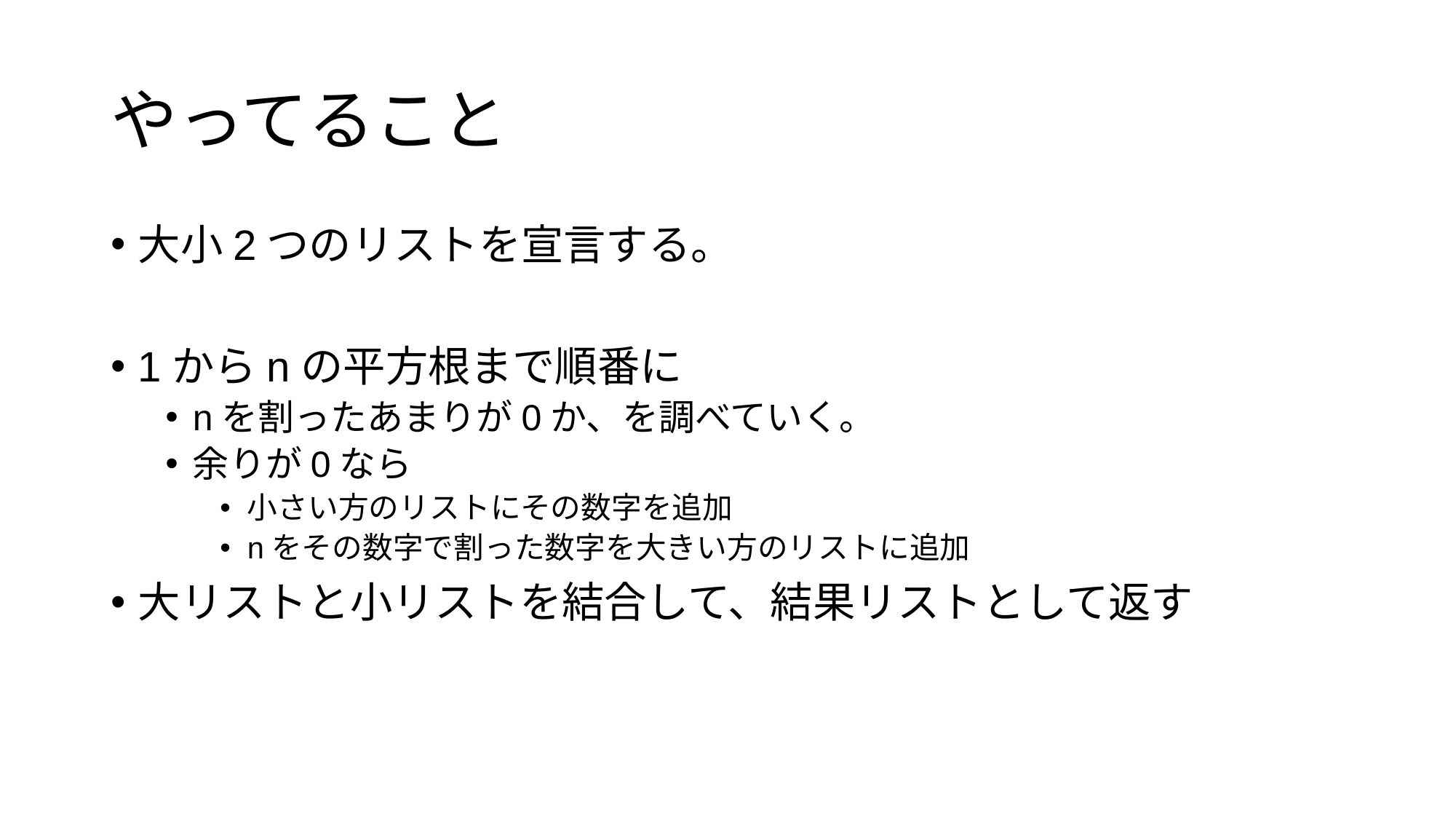

# やってること
大小2つのリストを宣言する。

1からnの平方根まで順番に
nを割ったあまりが0か、を調べていく。
余りが0なら
小さい方のリストにその数字を追加
nをその数字で割った数字を大きい方のリストに追加
大リストと小リストを結合して、結果リストとして返す